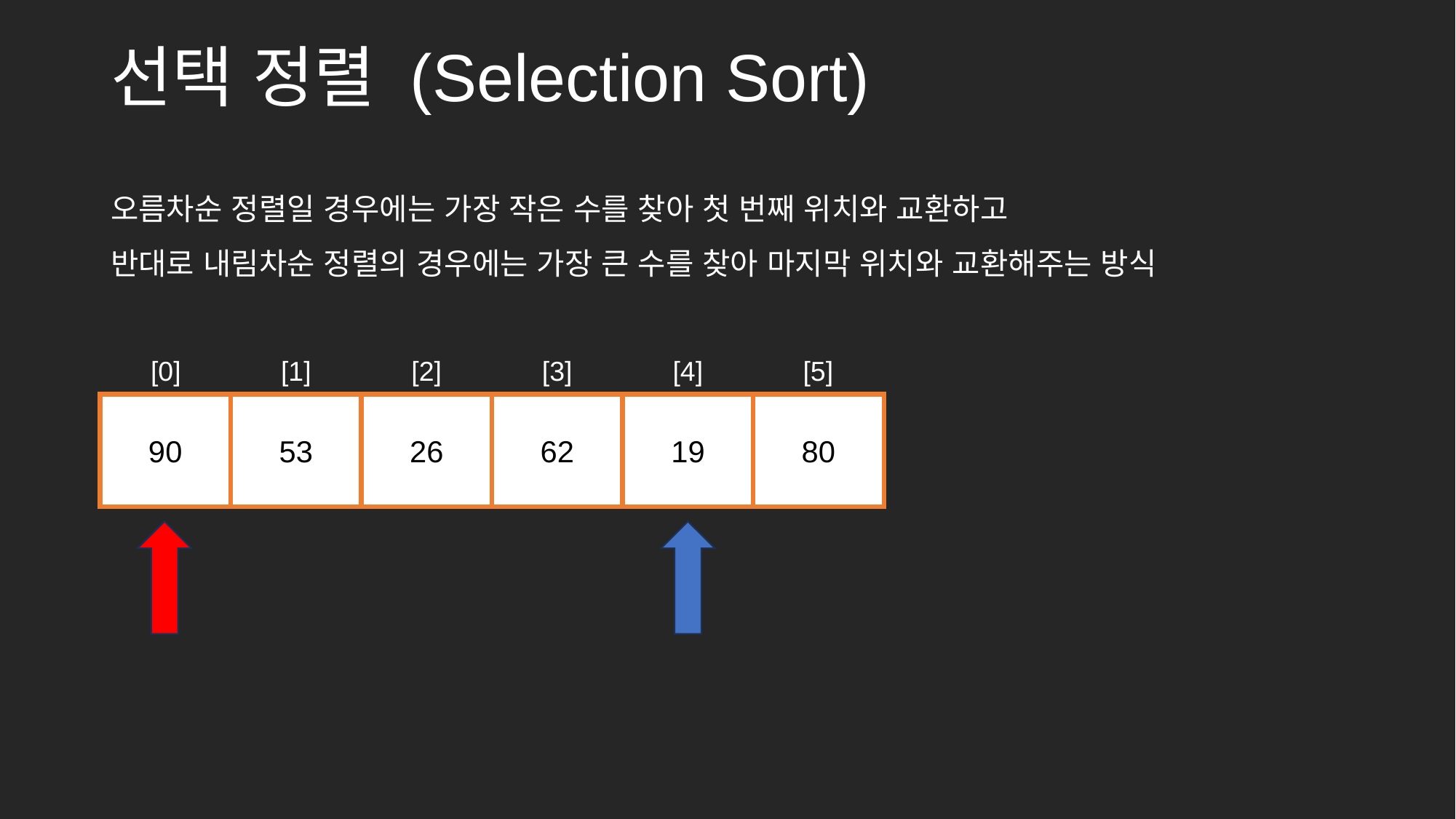

# 선택 정렬 (Selection Sort)
오름차순 정렬일 경우에는 가장 작은 수를 찾아 첫 번째 위치와 교환하고
반대로 내림차순 정렬의 경우에는 가장 큰 수를 찾아 마지막 위치와 교환해주는 방식
[0]
[1]
[2]
[3]
[4]
[5]
90
53
26
62
19
80